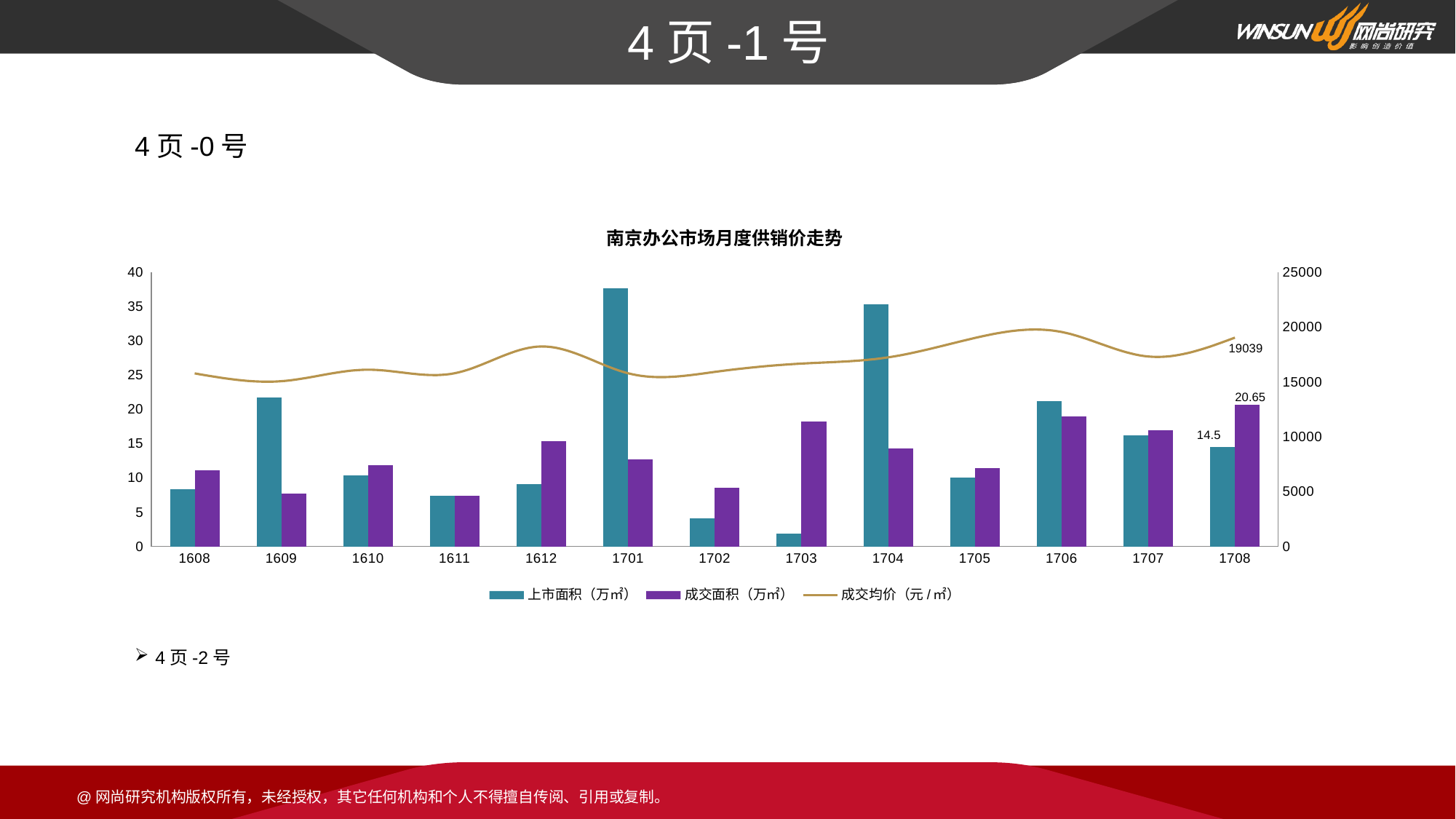

# 4页-1号
4页-0号

### Chart: 南京办公市场月度供销价走势

| Category | 上市面积（万㎡） | 成交面积（万㎡） | 成交均价（元/㎡） |
|---|---|---|---|
| 1608 | 8.37 | 11.1 | 15781.0 |
| 1609 | 21.76 | 7.69 | 15073.0 |
| 1610 | 10.36 | 11.83 | 16118.0 |
| 1611 | 7.42 | 7.36 | 15797.0 |
| 1612 | 9.13 | 15.34 | 18235.0 |
| 1701 | 37.63 | 12.71 | 15792.0 |
| 1702 | 4.1 | 8.55 | 15918.0 |
| 1703 | 1.91 | 18.29 | 16675.0 |
| 1704 | 35.33 | 14.27 | 17243.0 |
| 1705 | 10.09 | 11.48 | 19008.0 |
| 1706 | 21.22 | 18.93 | 19555.0 |
| 1707 | 16.25 | 16.95 | 17320.0 |
| 1708 | 14.5 | 20.65 | 19039.0 |
4页-2号